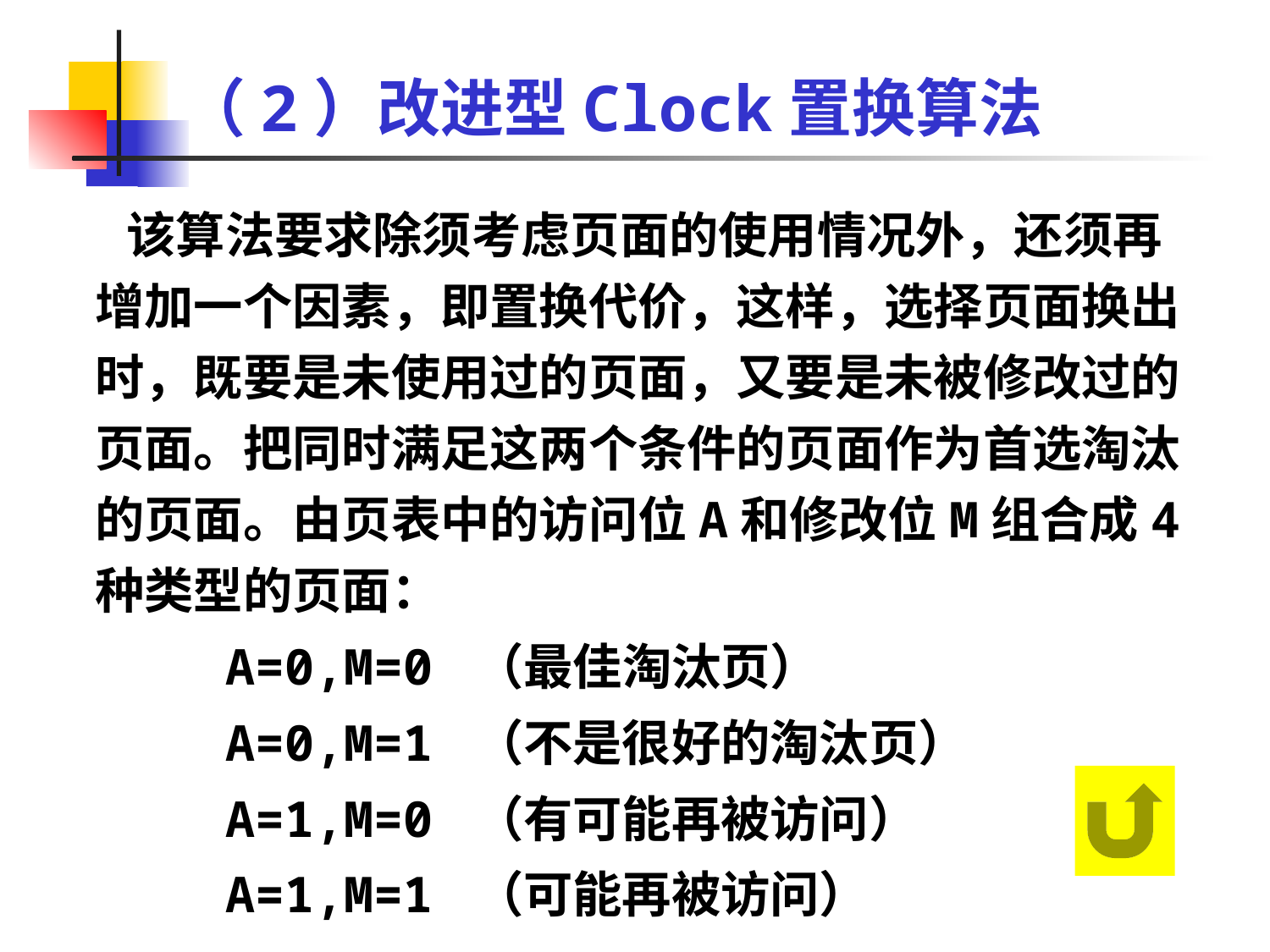

# （2）改进型Clock置换算法
      该算法要求除须考虑页面的使用情况外，还须再增加一个因素，即置换代价，这样，选择页面换出时，既要是未使用过的页面，又要是未被修改过的页面。把同时满足这两个条件的页面作为首选淘汰的页面。由页表中的访问位A和修改位M组合成4种类型的页面：
      A=0,M=0 （最佳淘汰页）
      A=0,M=1 （不是很好的淘汰页）
      A=1,M=0 （有可能再被访问）
      A=1,M=1 （可能再被访问）